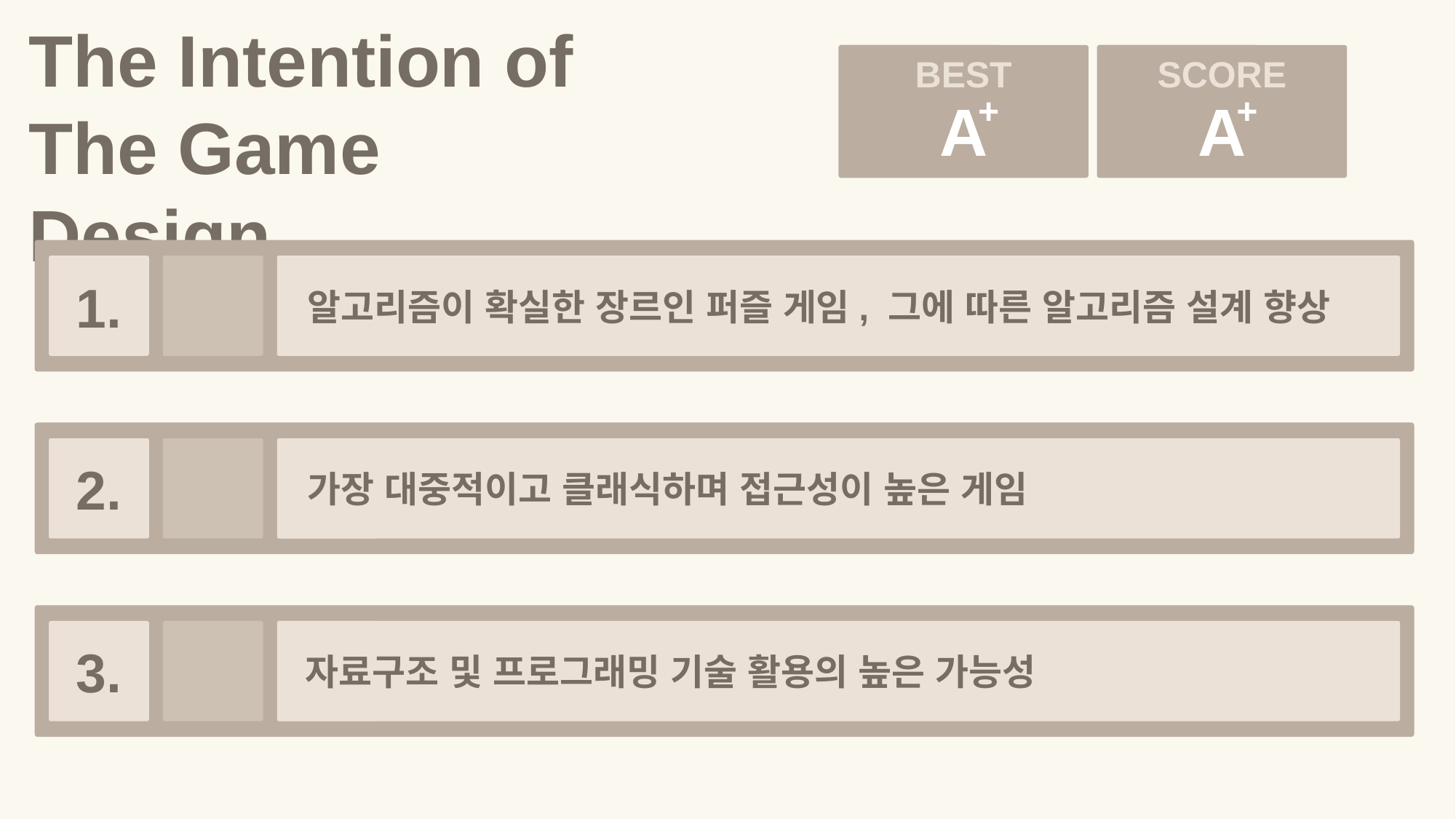

The Intention of The Game Design

BEST
+
A

SCORE
+
A

1.

 알고리즘이 확실한 장르인 퍼즐 게임, 그에 따른 알고리즘 설계 향상

2.

 가장 대중적이고 클래식하며 접근성이 높은 게임

3.

 자료구조 및 프로그래밍 기술 활용의 높은 가능성